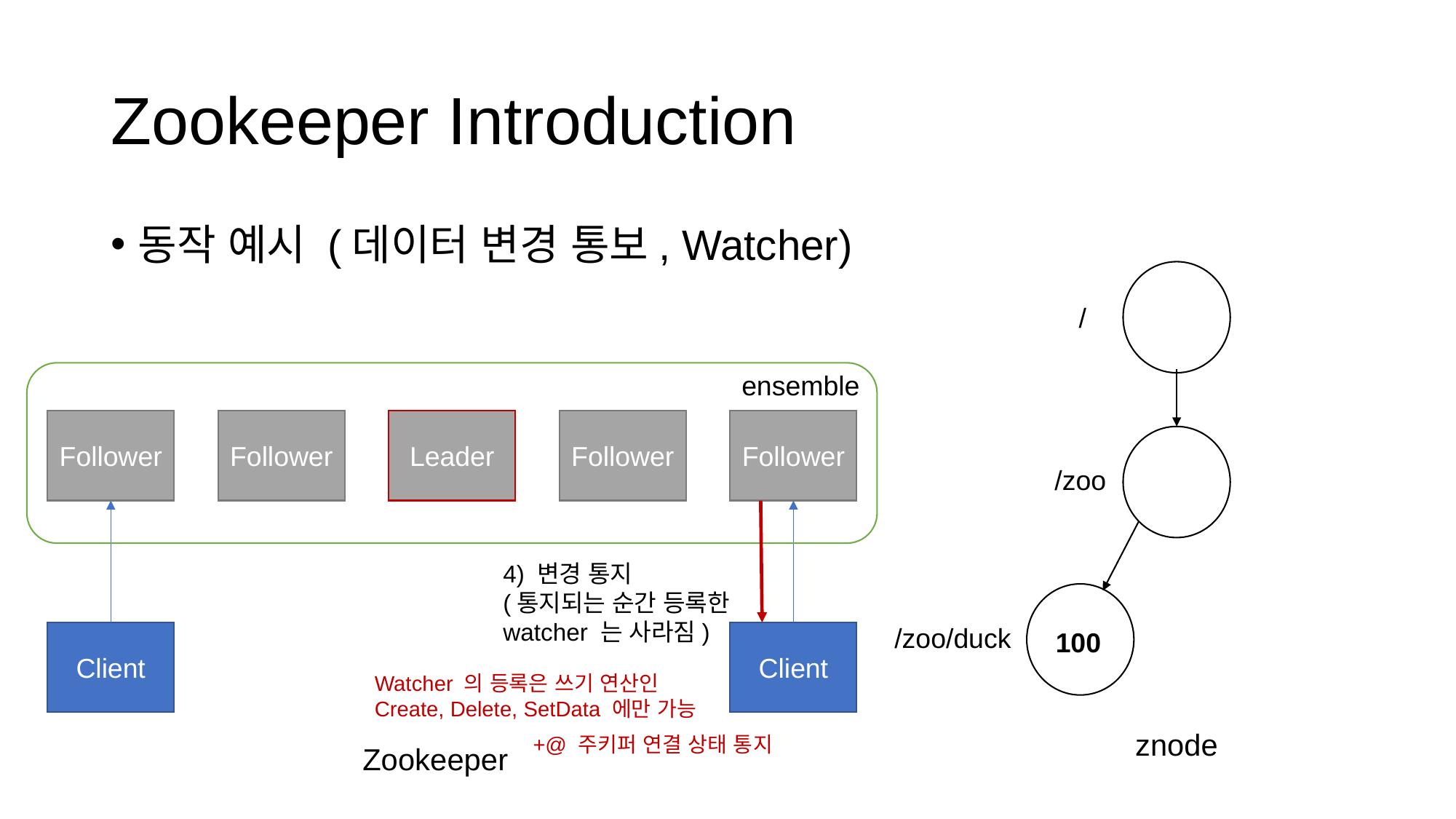

# Zookeeper Introduction
동작 예시 (데이터 변경 통보, Watcher)

/

ensemble
Follower
Follower
Leader
Follower
Follower

/zoo
4) 변경 통지
(통지되는 순간 등록한
watcher 는 사라짐)

/zoo/duck
100
Client
Client
Watcher 의 등록은 쓰기 연산인
Create, Delete, SetData 에만 가능
znode
+@ 주키퍼 연결 상태 통지
Zookeeper